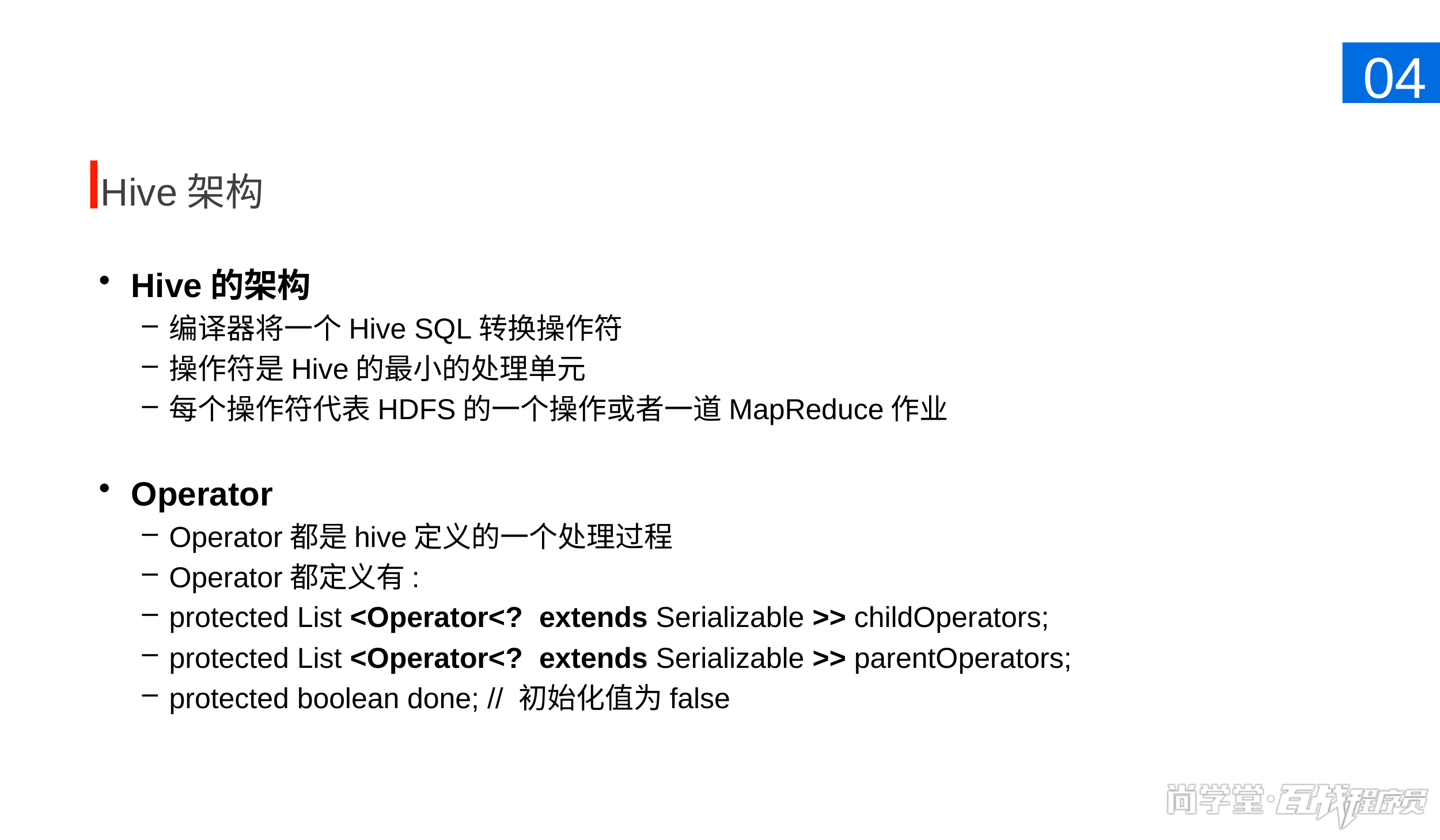

04

Hive架构

Hive的架构
编译器将一个Hive SQL转换操作符
操作符是Hive的最小的处理单元
每个操作符代表HDFS的一个操作或者一道MapReduce作业

Operator
Operator都是hive定义的一个处理过程
Operator都定义有:
protected List <Operator<?  extends Serializable >> childOperators;
protected List <Operator<?  extends Serializable >> parentOperators;
protected boolean done; // 初始化值为false

这里是二级项目子项的标题

这里是二级项目子项的标题
当子项内容以文字描述为主时使用当前格式，当子项为三个以上时，可分多页展示。替换图片时请尽可能保证图片的高度与示例图中一致，且图片在最底层。可以根据内容适当调整各项的位置，但请保证间距规范一致。

这里是二级项目子项的标题
当子项内容以文字描述为主时使用当前格式，当子项为三个以上时，可分多页展示。替换图片时请尽可能保证图片的高度与示例图中一致，且图片在最底层。可以根据内容适当调整各项的位置，但请保证间距规范一致。